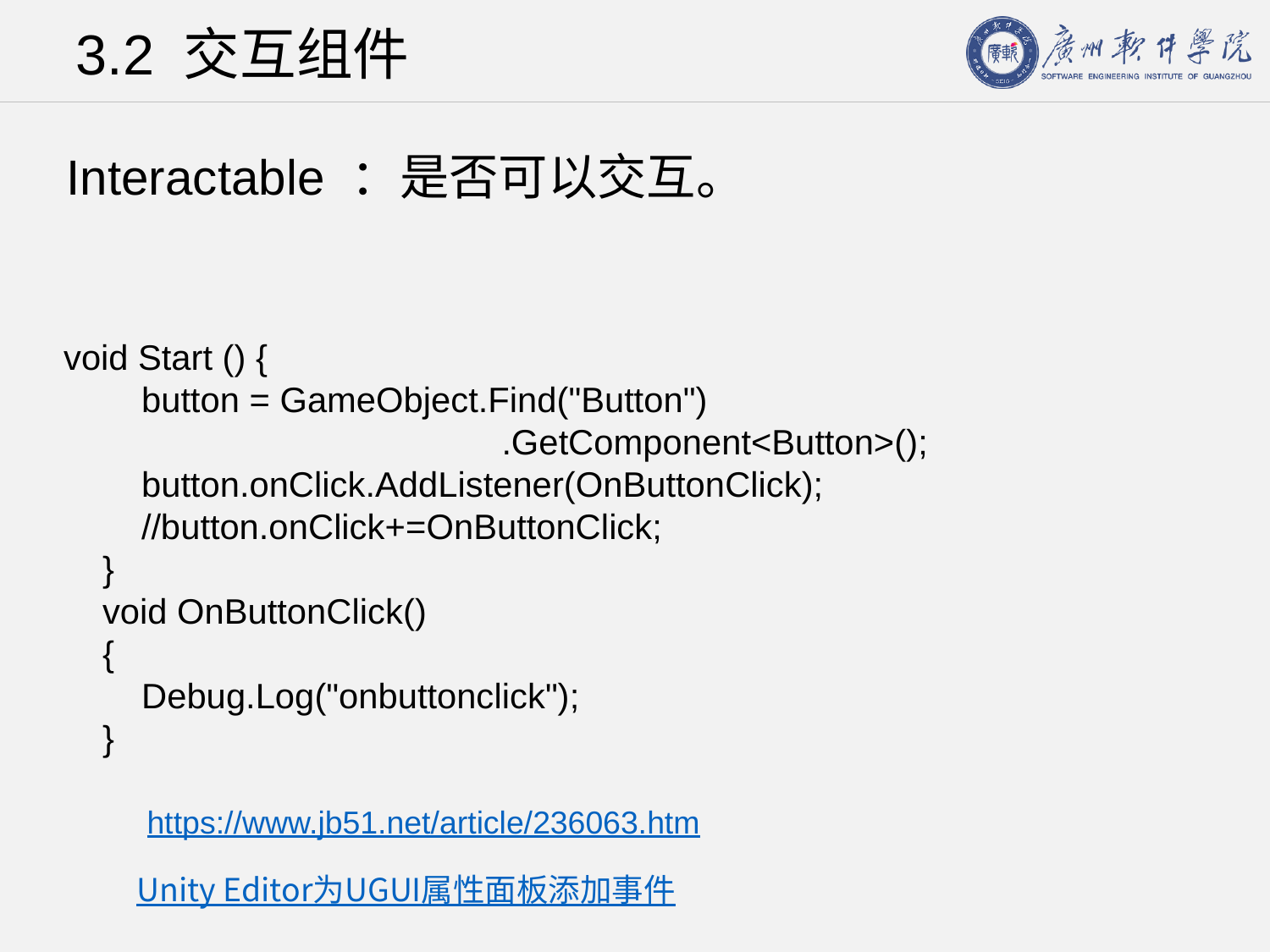

# 3.2 交互组件
Interactable ：是否可以交互。
void Start () {
        button = GameObject.Find("Button")
                                             .GetComponent<Button>();
        button.onClick.AddListener(OnButtonClick);
        //button.onClick+=OnButtonClick;
    }
    void OnButtonClick()
    {
        Debug.Log("onbuttonclick");
    }
https://www.jb51.net/article/236063.htm
Unity Editor为UGUI属性面板添加事件